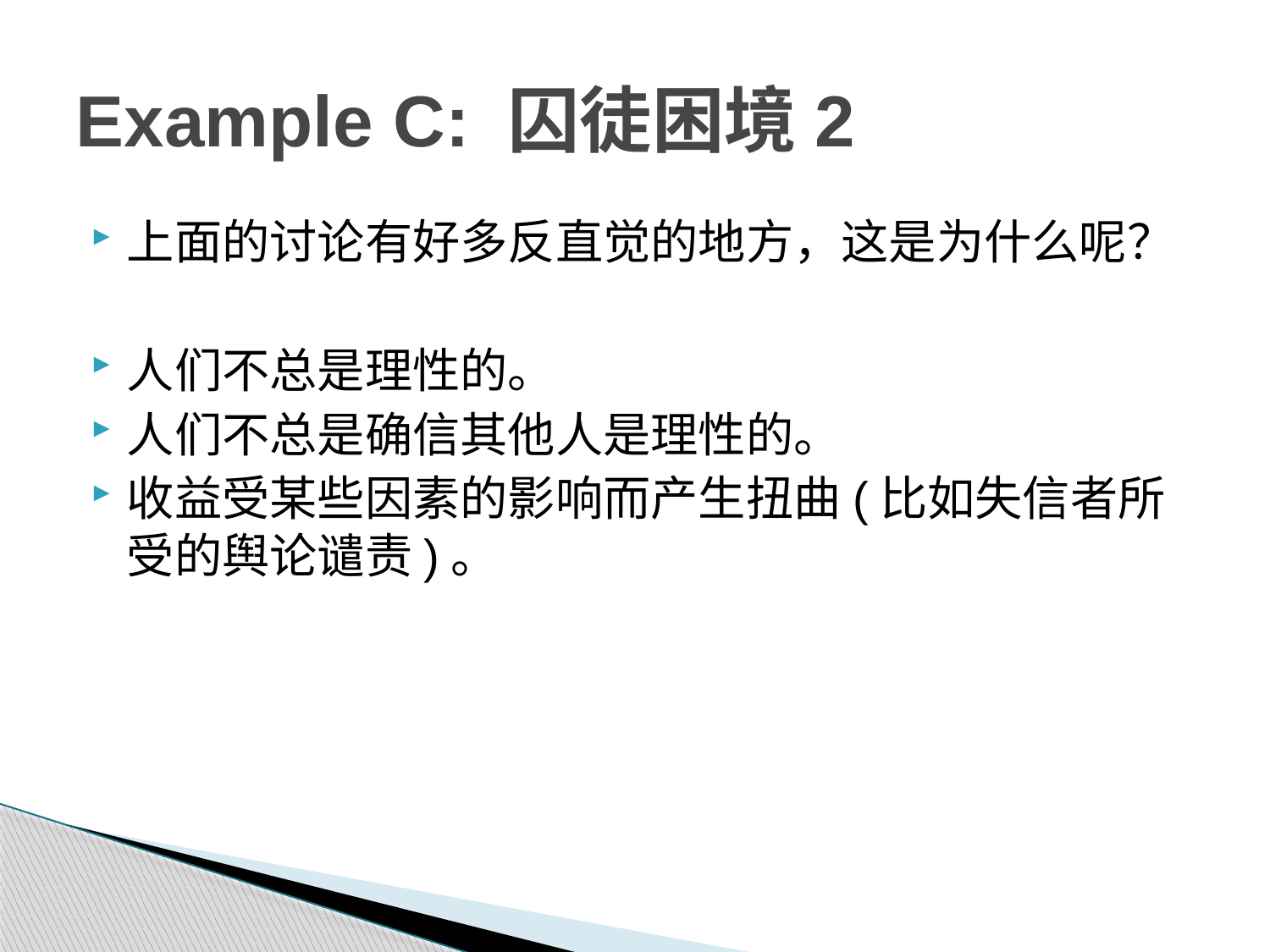

# Example C: 囚徒困境2
上面的讨论有好多反直觉的地方，这是为什么呢？

人们不总是理性的。
人们不总是确信其他人是理性的。
收益受某些因素的影响而产生扭曲(比如失信者所受的舆论谴责)。